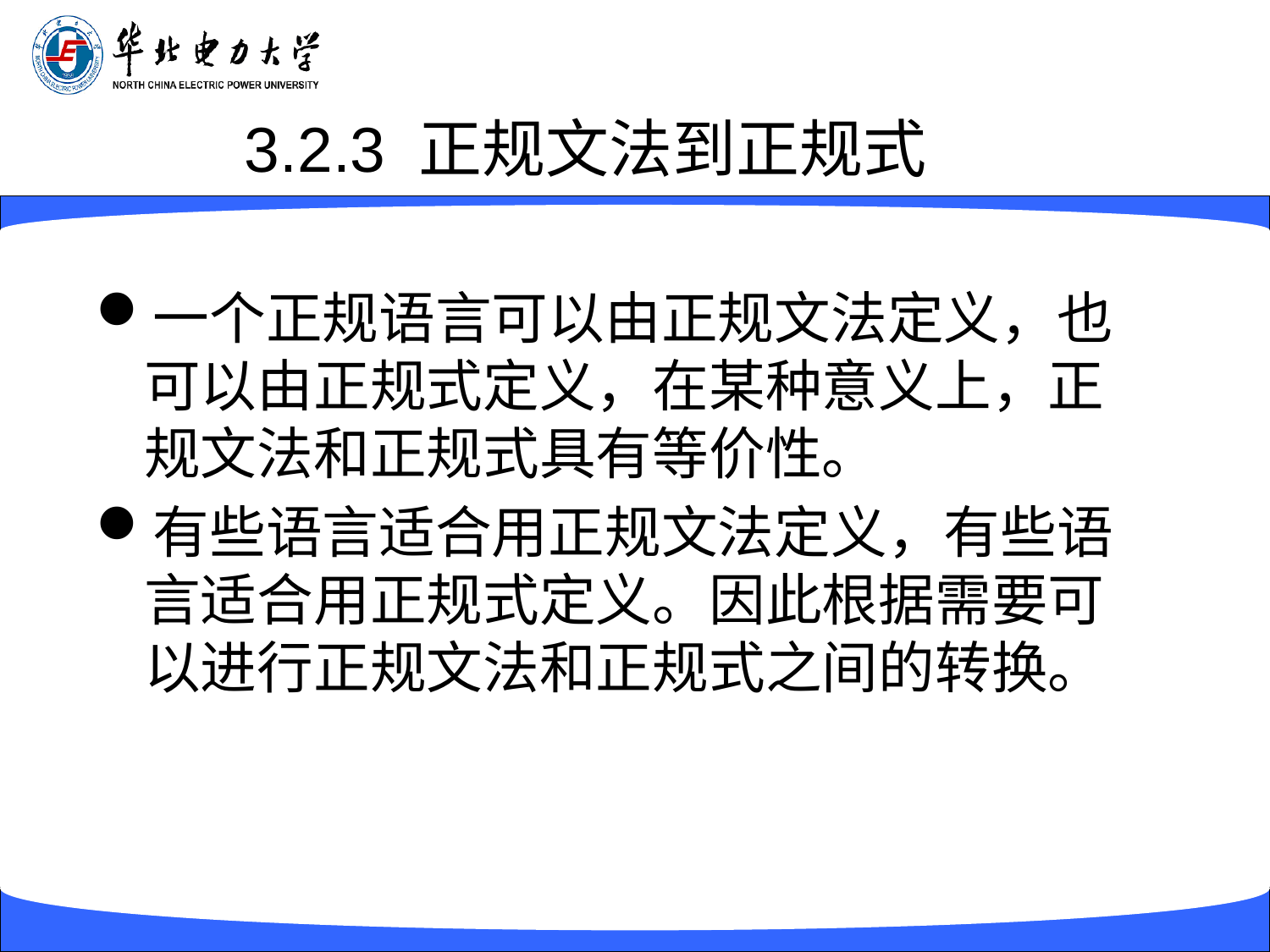

# 3.2.3 正规文法到正规式
一个正规语言可以由正规文法定义，也可以由正规式定义，在某种意义上，正规文法和正规式具有等价性。
有些语言适合用正规文法定义，有些语言适合用正规式定义。因此根据需要可以进行正规文法和正规式之间的转换。